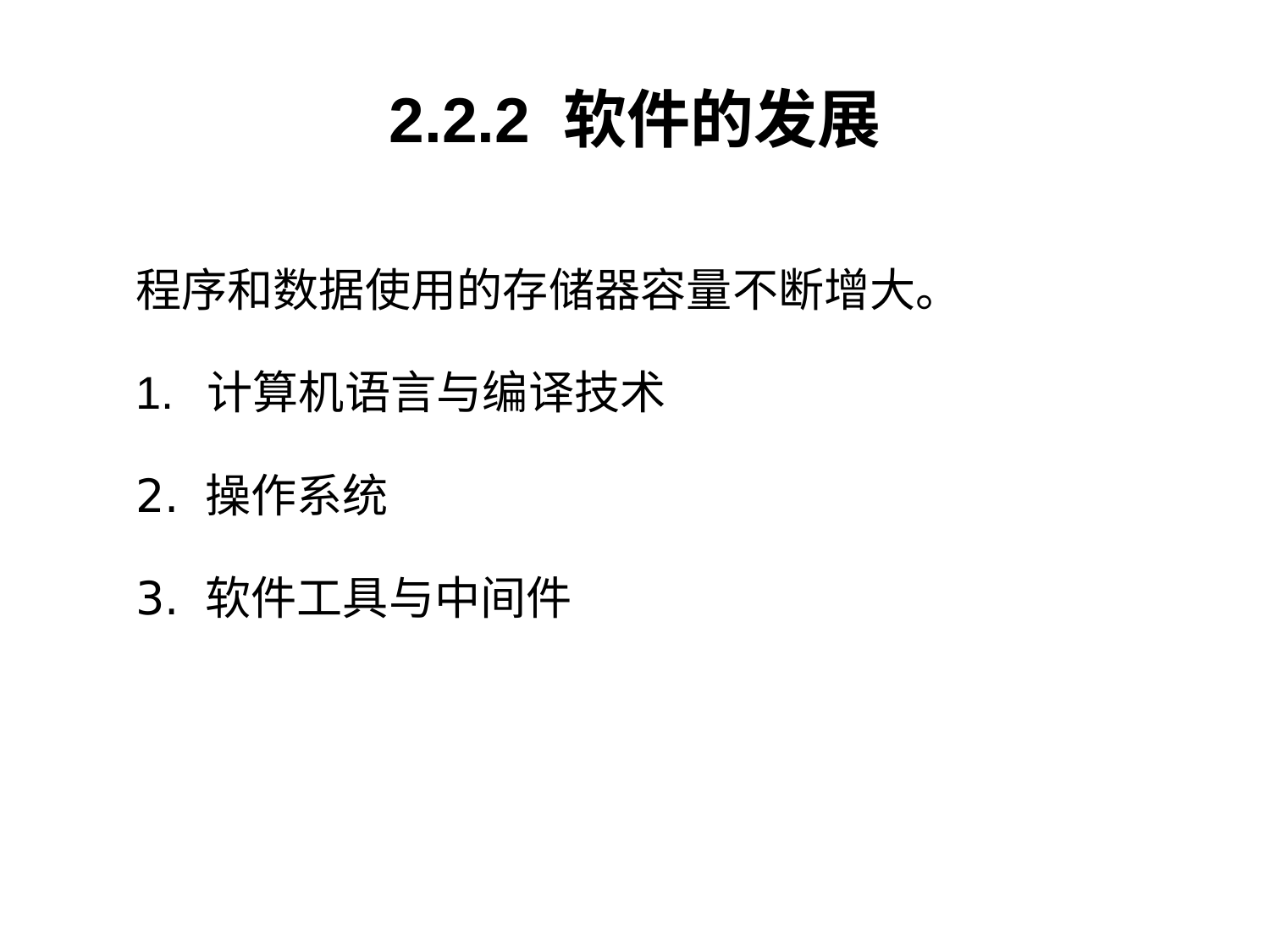

2.2.2 软件的发展
程序和数据使用的存储器容量不断增大。
计算机语言与编译技术
2. 操作系统
3. 软件工具与中间件